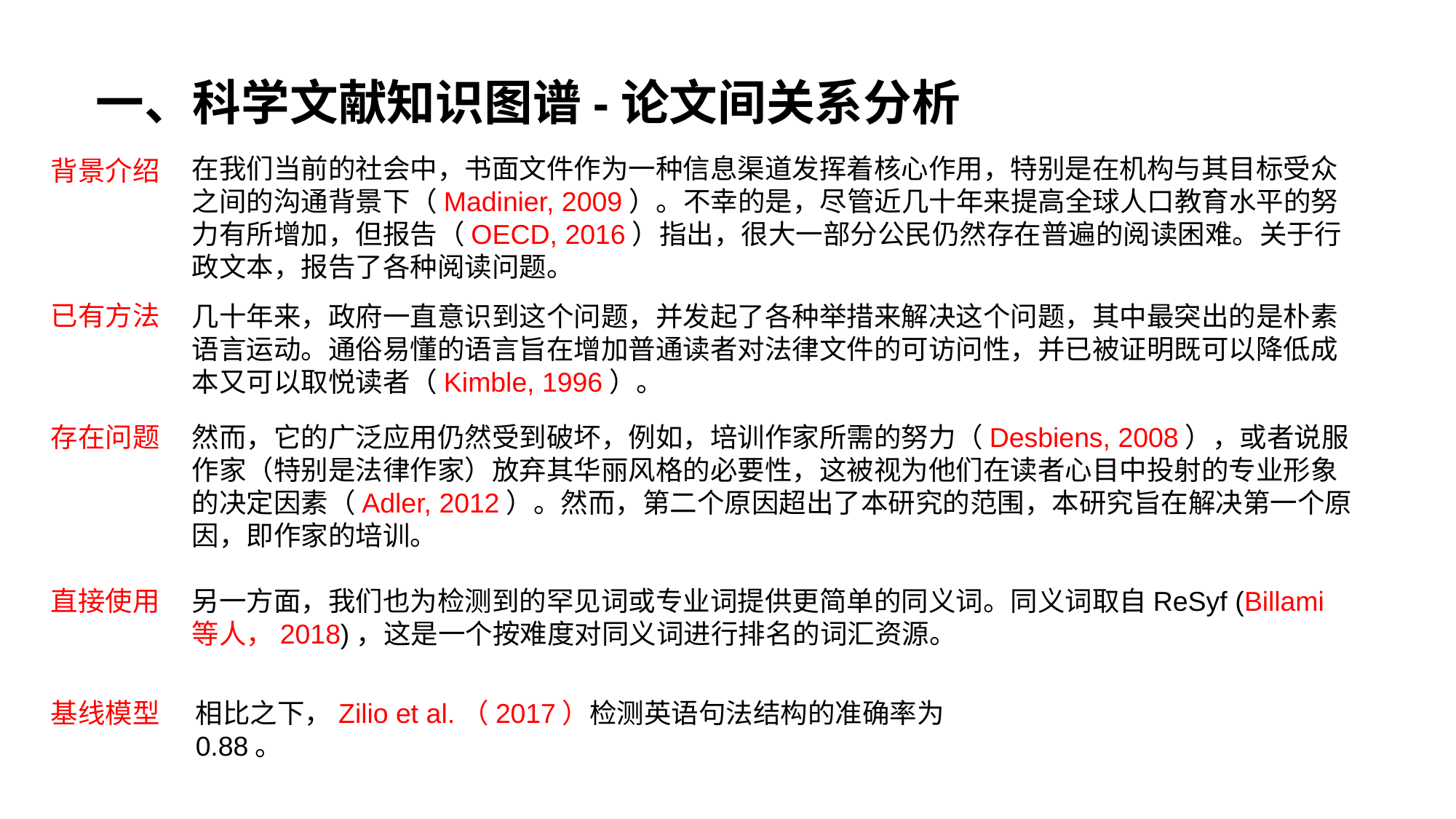

一、科学文献知识图谱-论文间关系分析
在我们当前的社会中，书面文件作为一种信息渠道发挥着核心作用，特别是在机构与其目标受众之间的沟通背景下（Madinier, 2009）。不幸的是，尽管近几十年来提高全球人口教育水平的努力有所增加，但报告（OECD, 2016）指出，很大一部分公民仍然存在普遍的阅读困难。关于行政文本，报告了各种阅读问题。
背景介绍
已有方法
几十年来，政府一直意识到这个问题，并发起了各种举措来解决这个问题，其中最突出的是朴素语言运动。通俗易懂的语言旨在增加普通读者对法律文件的可访问性，并已被证明既可以降低成本又可以取悦读者（Kimble, 1996）。
存在问题
然而，它的广泛应用仍然受到破坏，例如，培训作家所需的努力（Desbiens, 2008），或者说服作家（特别是法律作家）放弃其华丽风格的必要性，这被视为他们在读者心目中投射的专业形象的决定因素（Adler, 2012）。然而，第二个原因超出了本研究的范围，本研究旨在解决第一个原因，即作家的培训。
另一方面，我们也为检测到的罕见词或专业词提供更简单的同义词。同义词取自ReSyf (Billami等人，2018)，这是一个按难度对同义词进行排名的词汇资源。
直接使用
基线模型
相比之下，Zilio et al.（2017）检测英语句法结构的准确率为0.88。